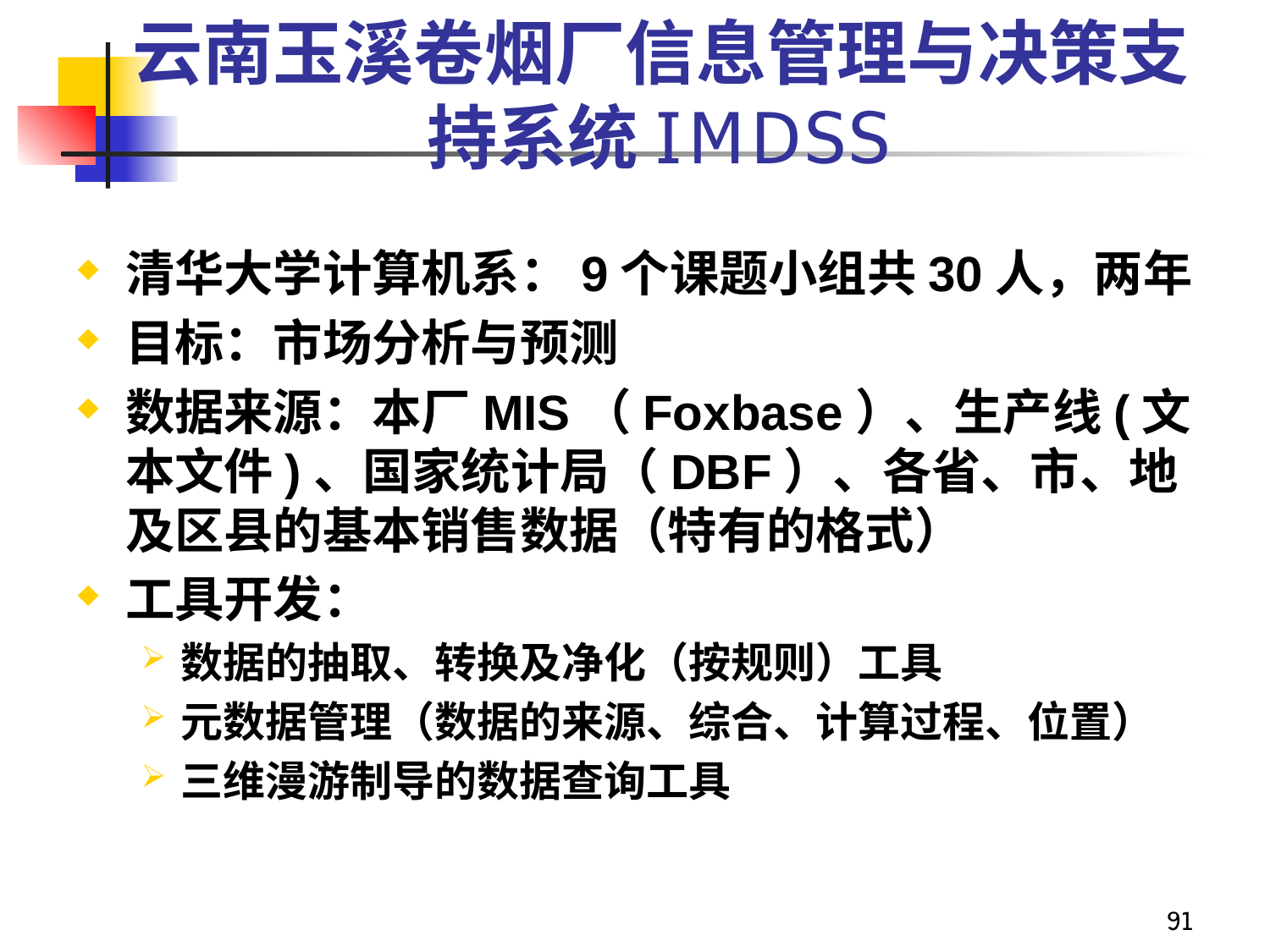

云南玉溪卷烟厂信息管理与决策支持系统IMDSS
清华大学计算机系：9个课题小组共30人，两年
目标：市场分析与预测
数据来源：本厂MIS（Foxbase）、生产线(文本文件)、国家统计局（DBF）、各省、市、地及区县的基本销售数据（特有的格式）
工具开发：
数据的抽取、转换及净化（按规则）工具
元数据管理（数据的来源、综合、计算过程、位置）
三维漫游制导的数据查询工具
91